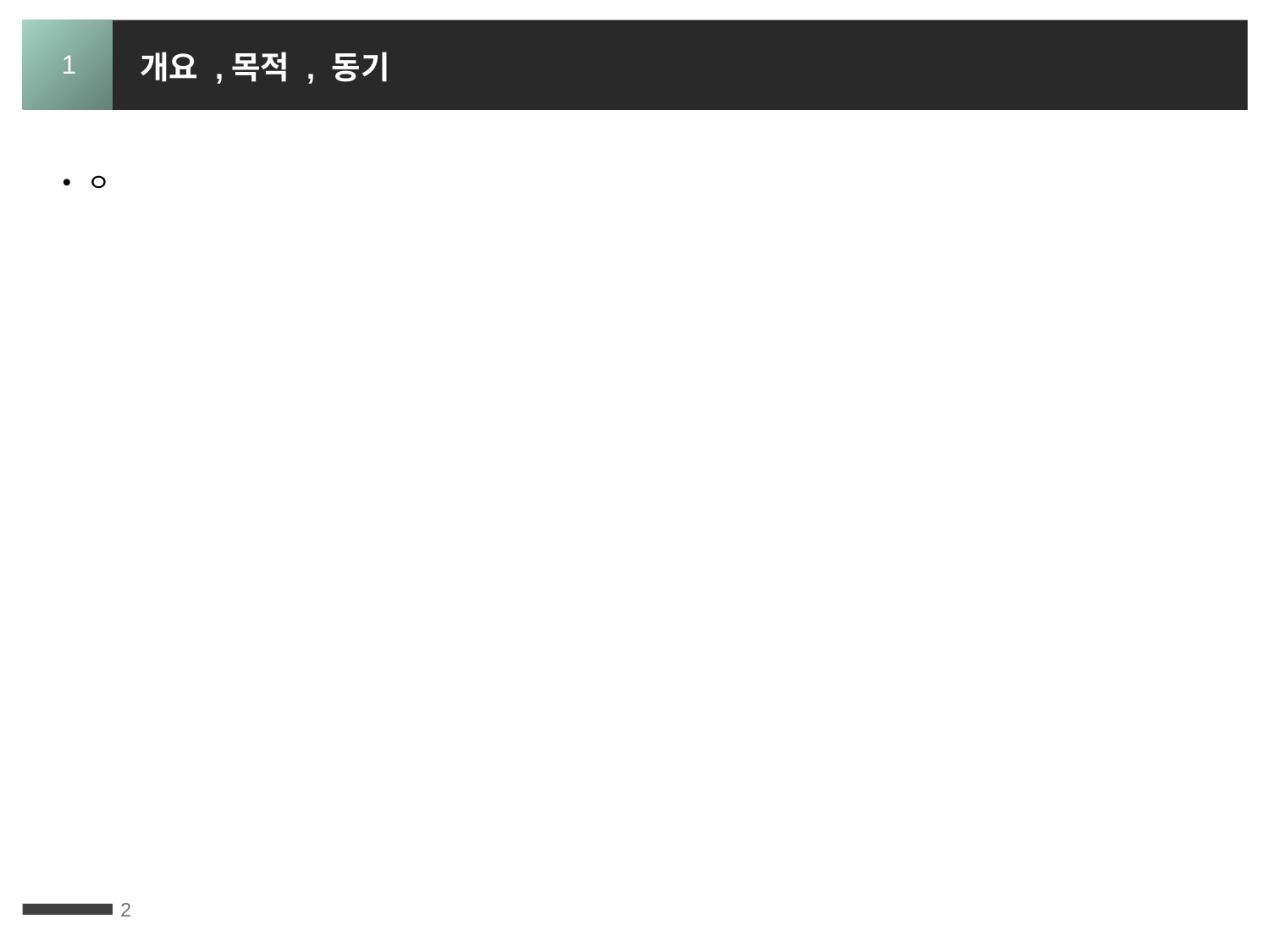

1
개요 ,목적 , 동기
  ㅇ
2